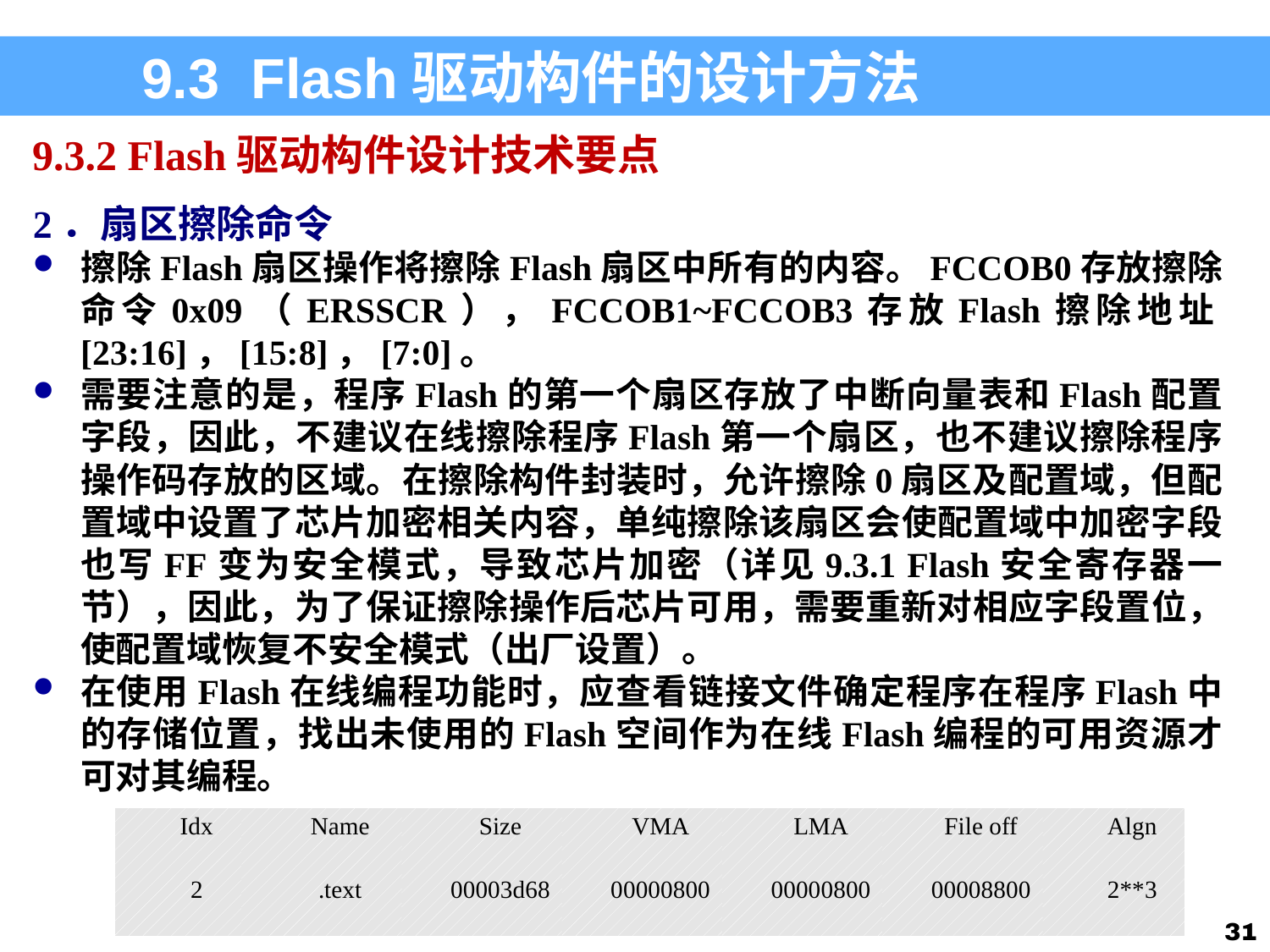

9.3  Flash驱动构件的设计方法
9.3.2 Flash驱动构件设计技术要点
2．扇区擦除命令
擦除Flash扇区操作将擦除Flash扇区中所有的内容。FCCOB0存放擦除命令0x09（ERSSCR），FCCOB1~FCCOB3存放Flash擦除地址[23:16]，[15:8]，[7:0]。
需要注意的是，程序Flash的第一个扇区存放了中断向量表和Flash配置字段，因此，不建议在线擦除程序Flash第一个扇区，也不建议擦除程序操作码存放的区域。在擦除构件封装时，允许擦除0扇区及配置域，但配置域中设置了芯片加密相关内容，单纯擦除该扇区会使配置域中加密字段也写FF变为安全模式，导致芯片加密（详见9.3.1 Flash安全寄存器一节），因此，为了保证擦除操作后芯片可用，需要重新对相应字段置位，使配置域恢复不安全模式（出厂设置）。
在使用Flash在线编程功能时，应查看链接文件确定程序在程序Flash中的存储位置，找出未使用的Flash空间作为在线Flash编程的可用资源才可对其编程。
| Idx | Name | Size | VMA | LMA | File off | Algn |
| --- | --- | --- | --- | --- | --- | --- |
| 2 | .text | 00003d68 | 00000800 | 00000800 | 00008800 | 2\*\*3 |
31